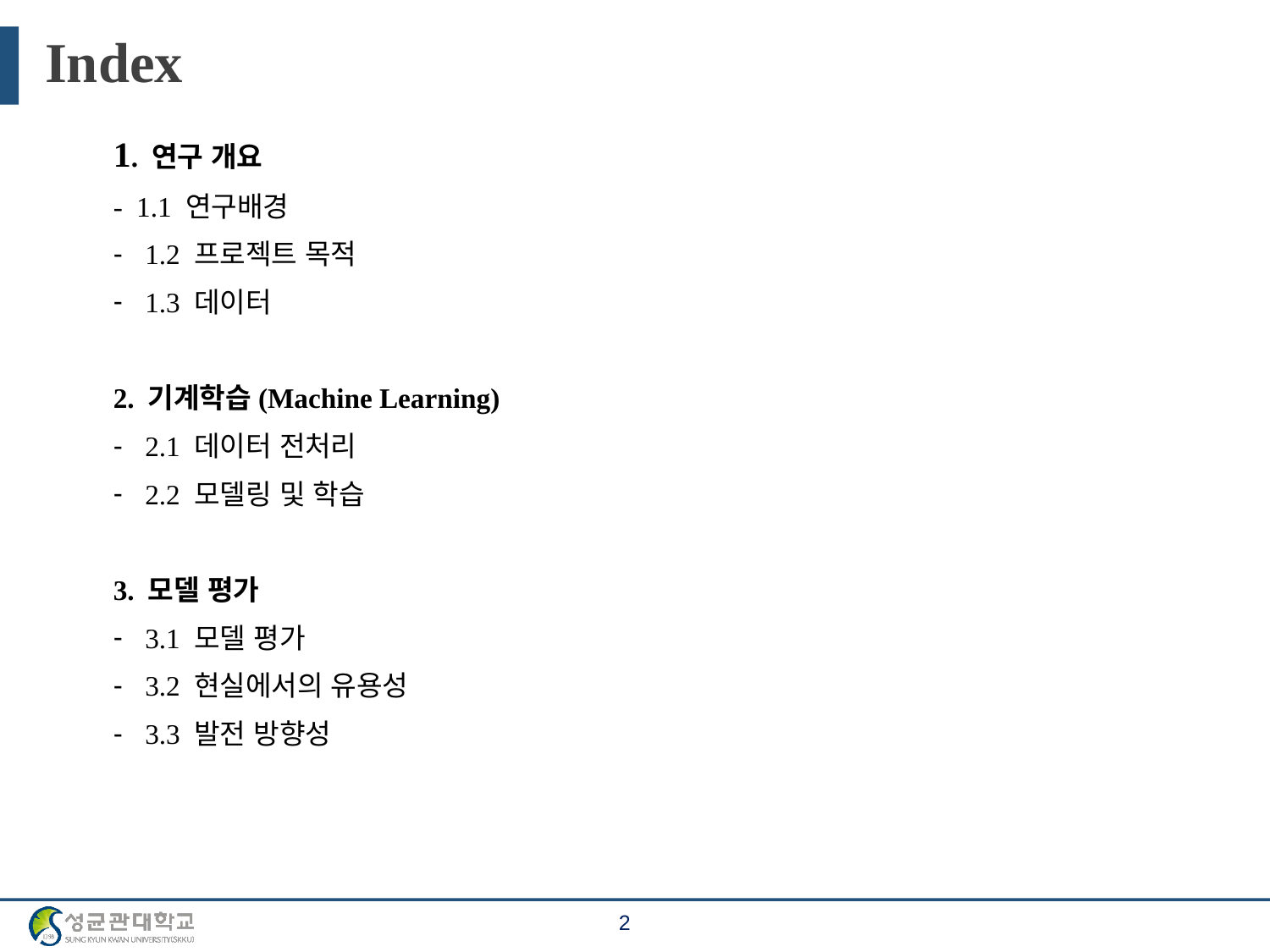

# Index
1. 연구 개요
-  1.1 연구배경
1.2 프로젝트 목적
1.3 데이터

2. 기계학습(Machine Learning)
2.1 데이터 전처리
2.2 모델링 및 학습

3. 모델 평가
3.1 모델 평가
3.2 현실에서의 유용성
3.3 발전 방향성